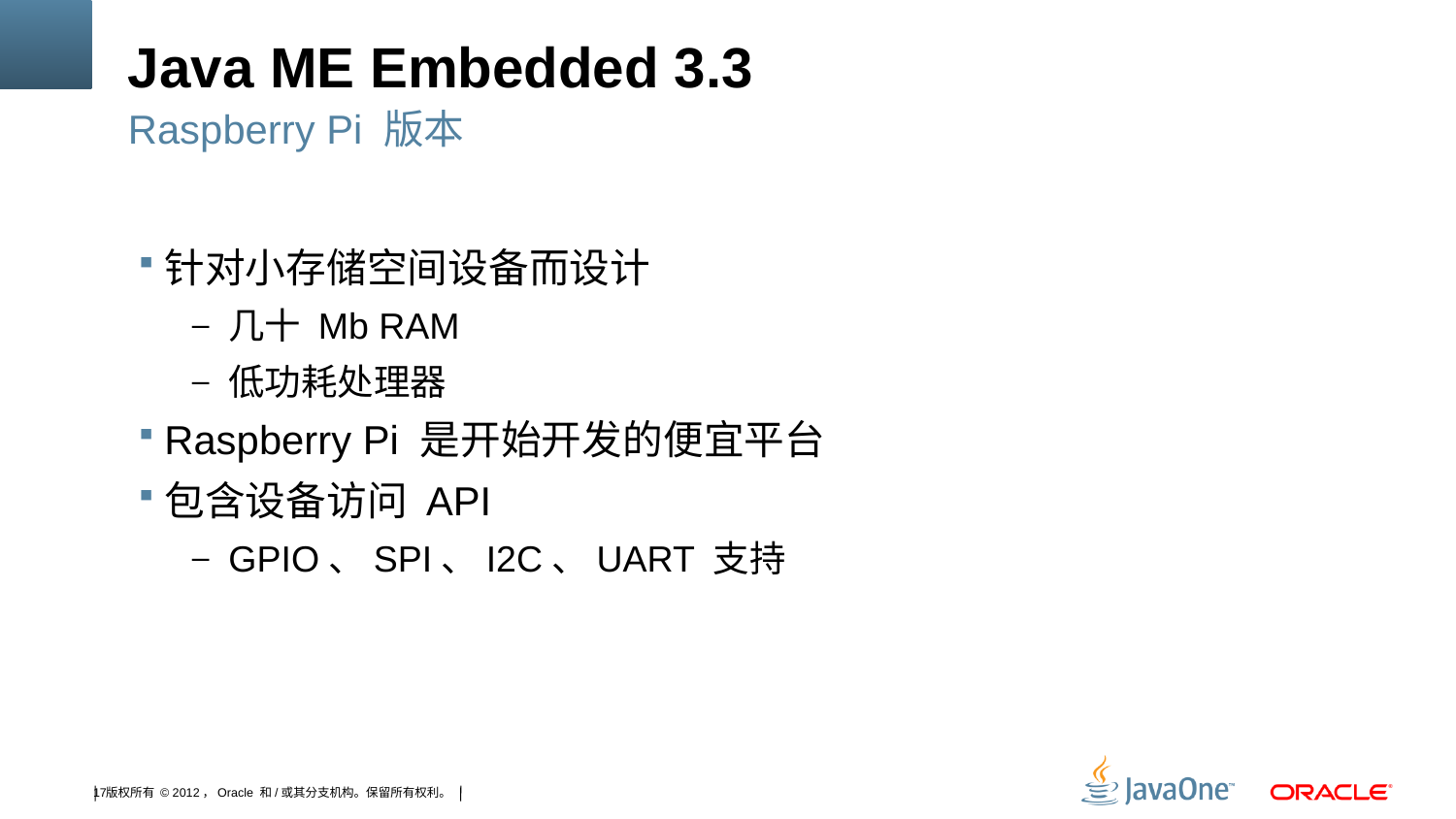

# Java ME Embedded 3.3
Raspberry Pi 版本
针对小存储空间设备而设计
几十 Mb RAM
低功耗处理器
Raspberry Pi 是开始开发的便宜平台
包含设备访问 API
GPIO、SPI、I2C、UART 支持